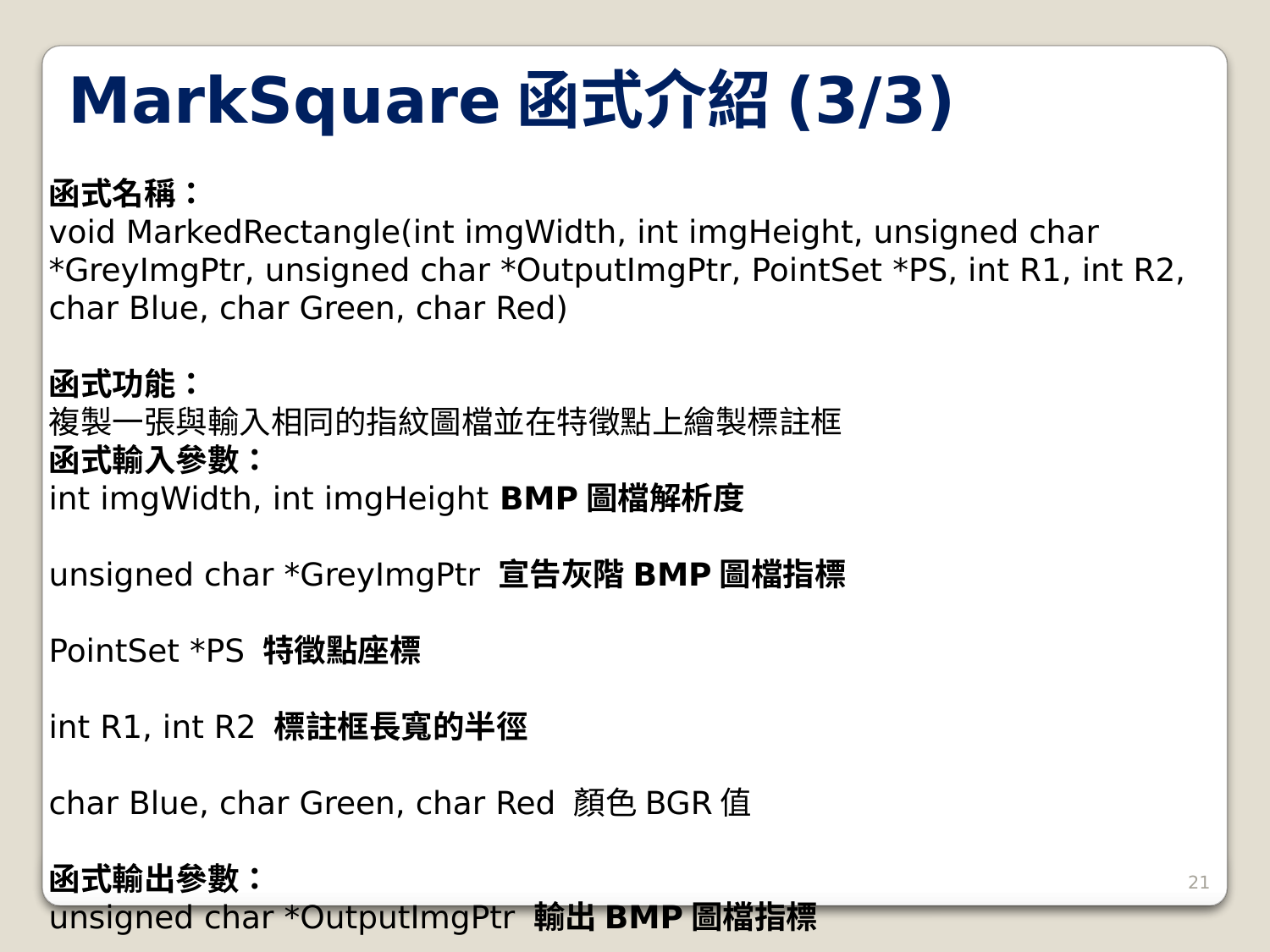

MarkSquare函式介紹(3/3)
函式名稱：
void MarkedRectangle(int imgWidth, int imgHeight, unsigned char *GreyImgPtr, unsigned char *OutputImgPtr, PointSet *PS, int R1, int R2, char Blue, char Green, char Red)

函式功能：
複製一張與輸入相同的指紋圖檔並在特徵點上繪製標註框
函式輸入參數：
int imgWidth, int imgHeight BMP圖檔解析度

unsigned char *GreyImgPtr 宣告灰階BMP圖檔指標

PointSet *PS 特徵點座標

int R1, int R2 標註框長寬的半徑

char Blue, char Green, char Red 顏色BGR值
函式輸出參數：
unsigned char *OutputImgPtr 輸出BMP圖檔指標

21